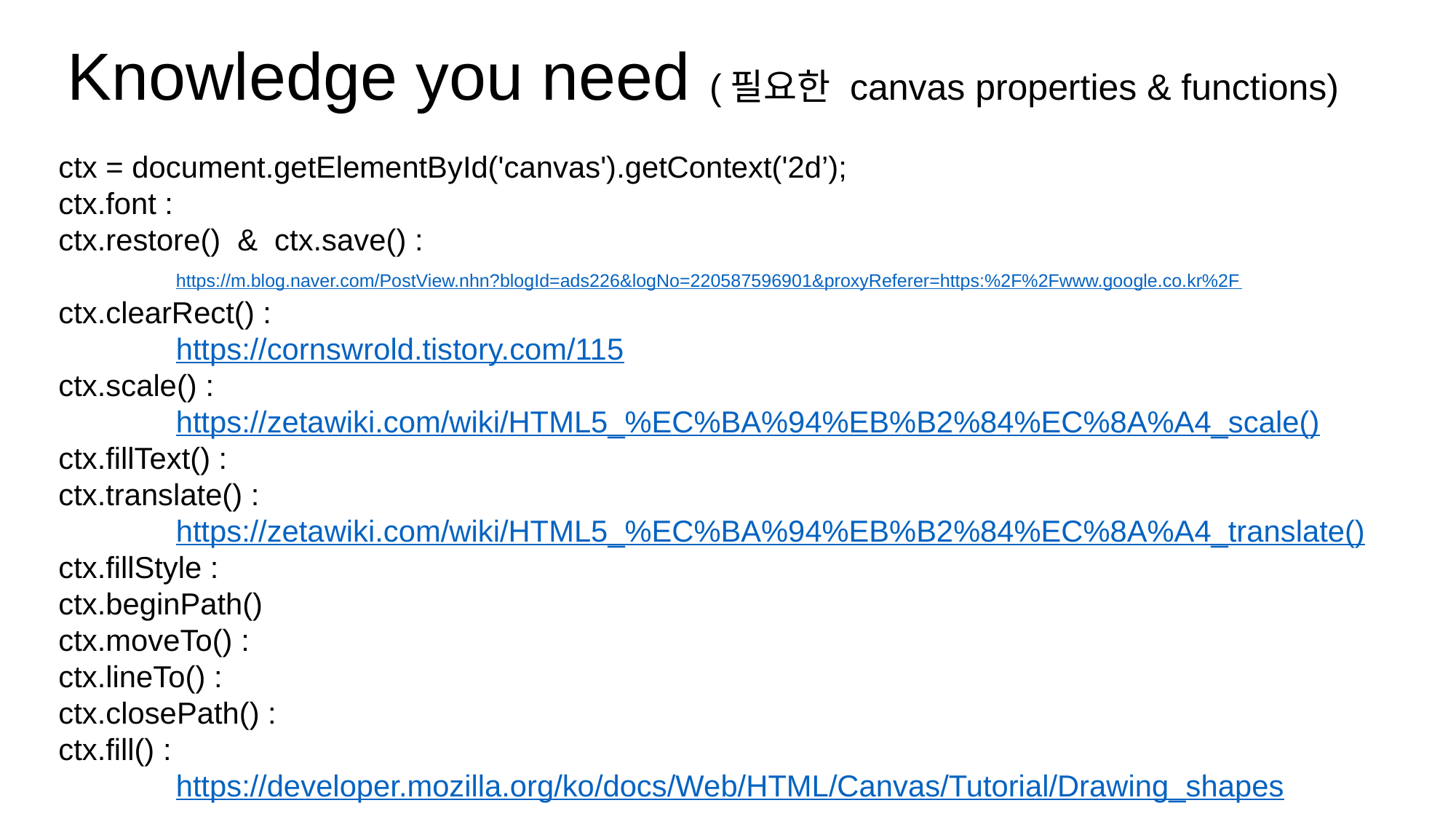

Knowledge you need (필요한 canvas properties & functions)
ctx = document.getElementById('canvas').getContext('2d’);
ctx.font :
ctx.restore()  &  ctx.save() :
	 https://m.blog.naver.com/PostView.nhn?blogId=ads226&logNo=220587596901&proxyReferer=https:%2F%2Fwww.google.co.kr%2F
ctx.clearRect() :
	 https://cornswrold.tistory.com/115
ctx.scale() :
	 https://zetawiki.com/wiki/HTML5_%EC%BA%94%EB%B2%84%EC%8A%A4_scale()
ctx.fillText() :
ctx.translate() :
	 https://zetawiki.com/wiki/HTML5_%EC%BA%94%EB%B2%84%EC%8A%A4_translate()
ctx.fillStyle :
ctx.beginPath()
ctx.moveTo() :
ctx.lineTo() :
ctx.closePath() :
ctx.fill() :
	 https://developer.mozilla.org/ko/docs/Web/HTML/Canvas/Tutorial/Drawing_shapes